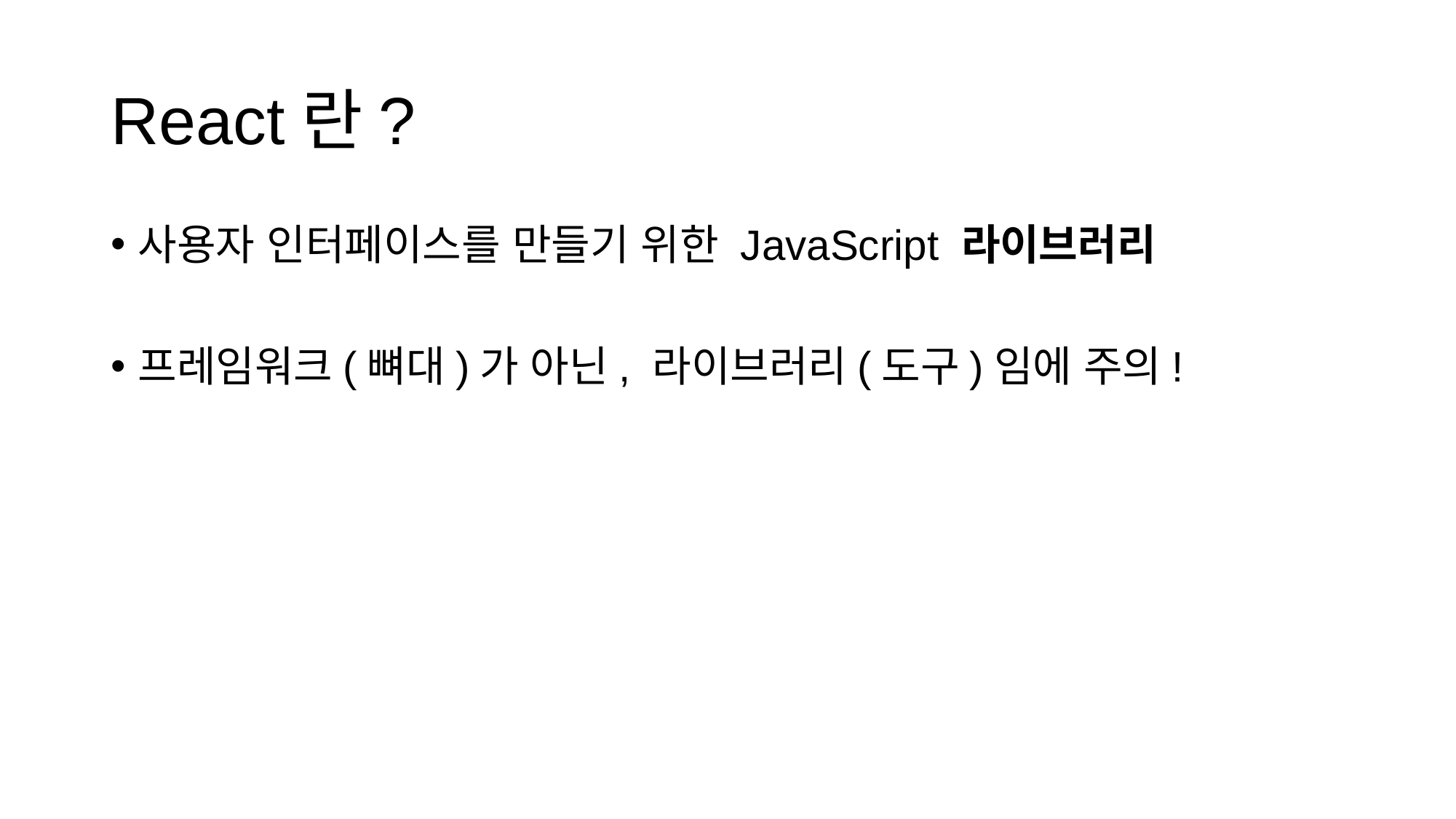

# React란?
사용자 인터페이스를 만들기 위한 JavaScript 라이브러리

프레임워크(뼈대)가 아닌, 라이브러리(도구)임에 주의!